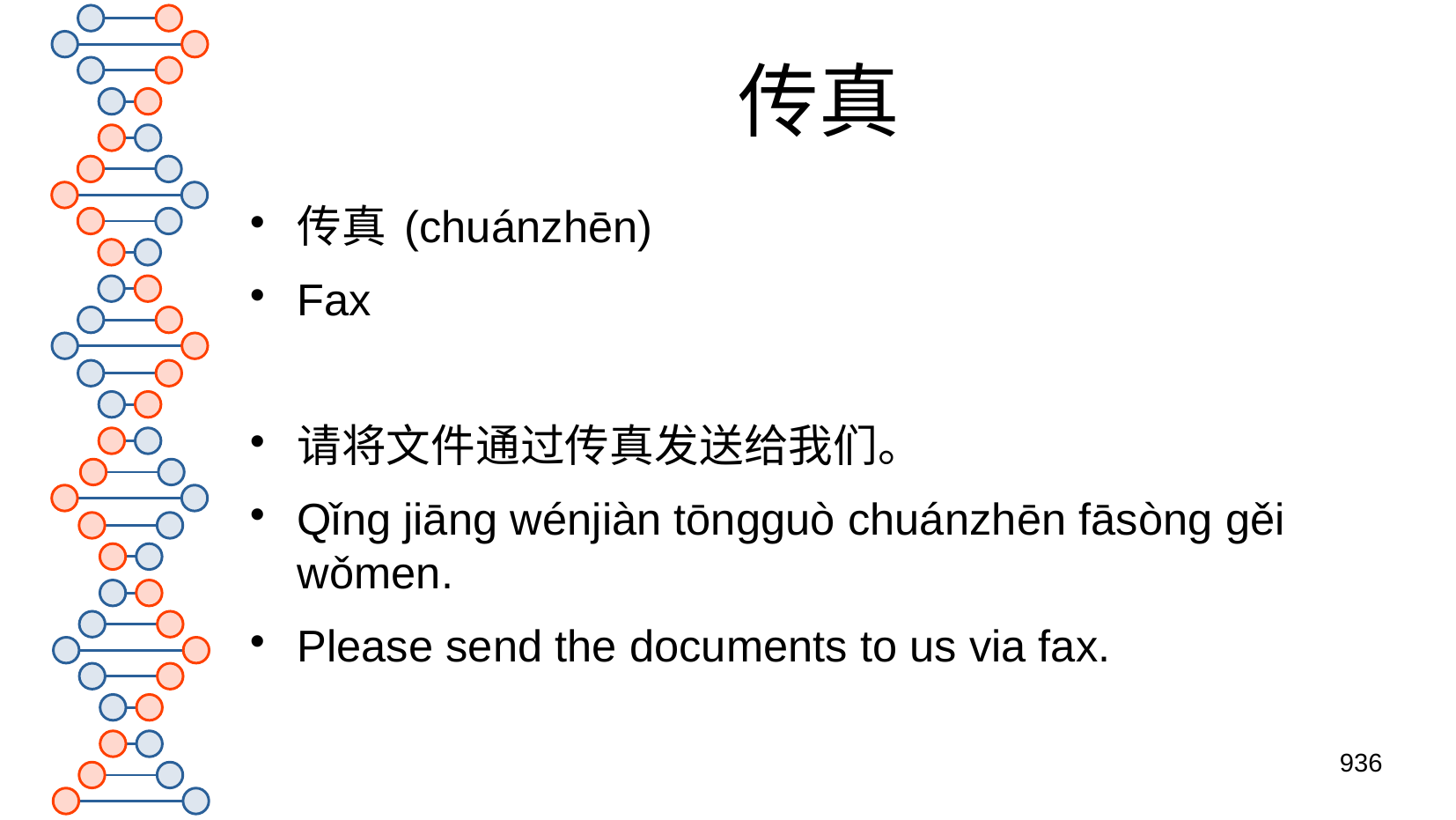

# 传真
传真 (chuánzhēn)
Fax

请将文件通过传真发送给我们。
Qǐng jiāng wénjiàn tōngguò chuánzhēn fāsòng gěi wǒmen.
Please send the documents to us via fax.

936